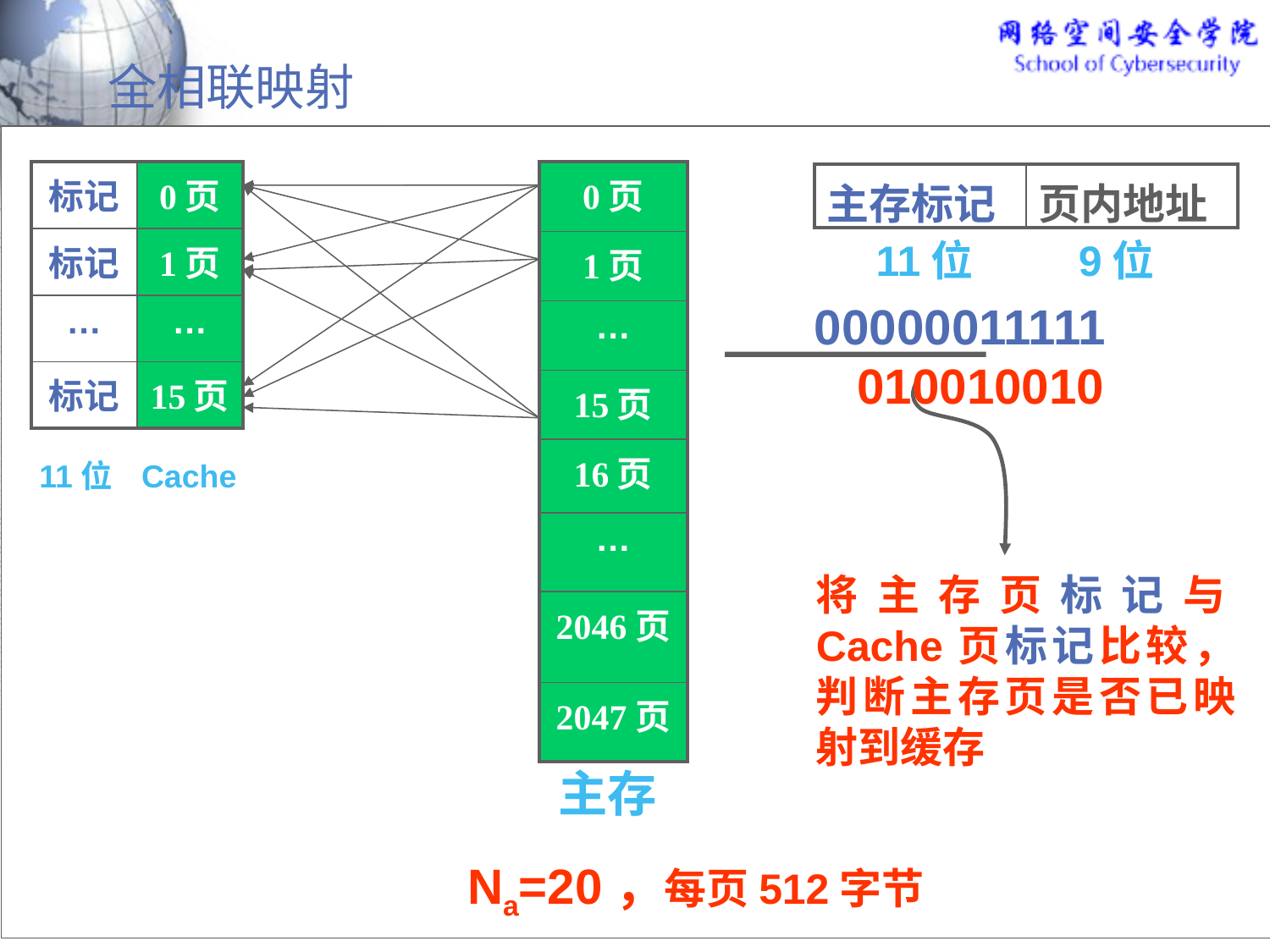

# 全相联映射

| 标记 | 0页 |
| --- | --- |
| 标记 | 1页 |
| … | … |
| 标记 | 15页 |
| 0页 |
| --- |
| 1页 |
| … |
| 15页 |
| 16页 |
| … |
| 2046页 |
| 2047页 |
| 主存标记 | 页内地址 |
| --- | --- |

11位          9位

00000011111    010010010

11位   Cache
将主存页标记与Cache页标记比较，判断主存页是否已映射到缓存
主存
Na=20，每页512字节